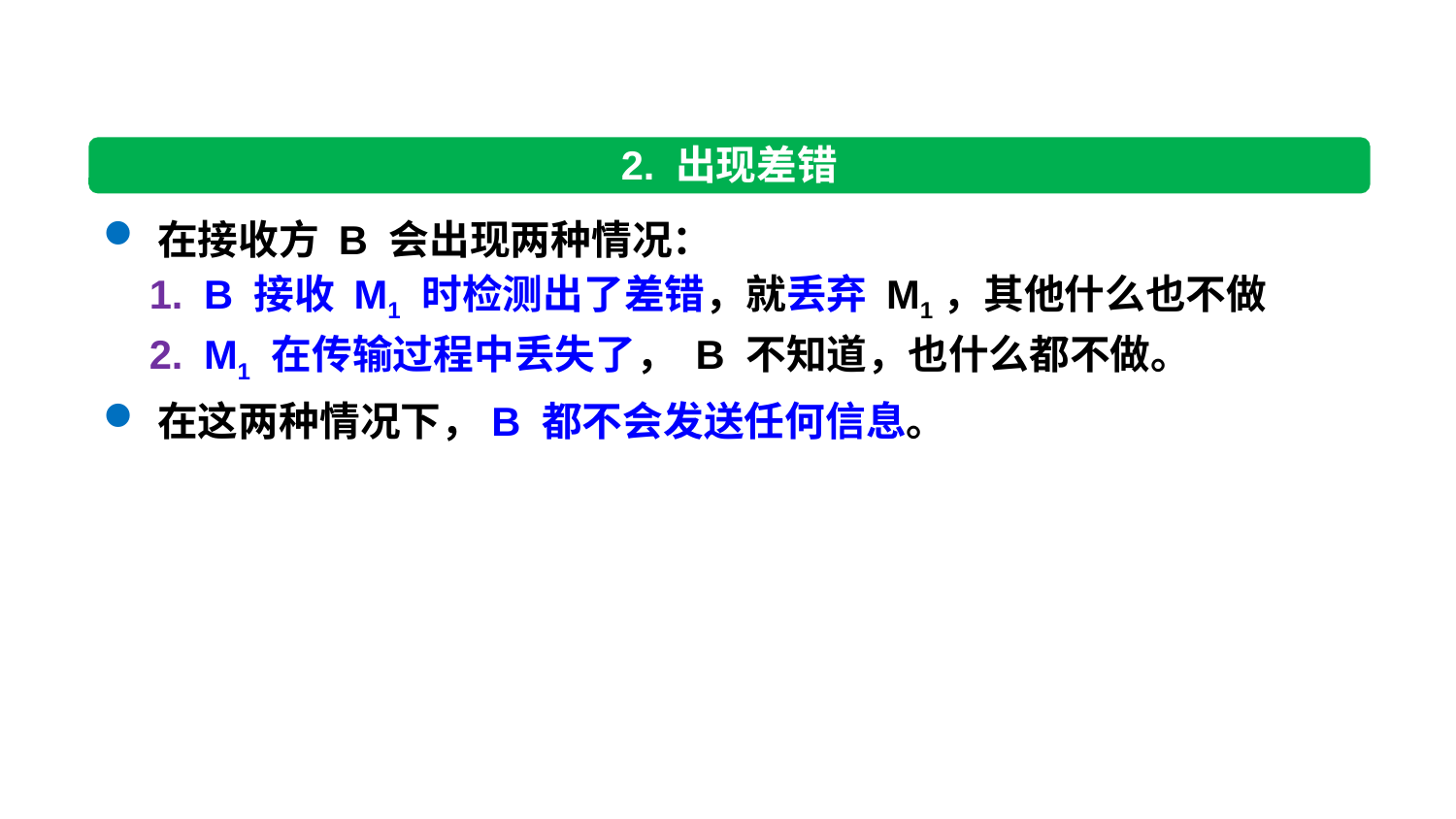

2. 出现差错

在接收方 B 会出现两种情况：
B 接收 M1 时检测出了差错，就丢弃 M1，其他什么也不做
M1 在传输过程中丢失了， B 不知道，也什么都不做。
在这两种情况下，B 都不会发送任何信息。

55